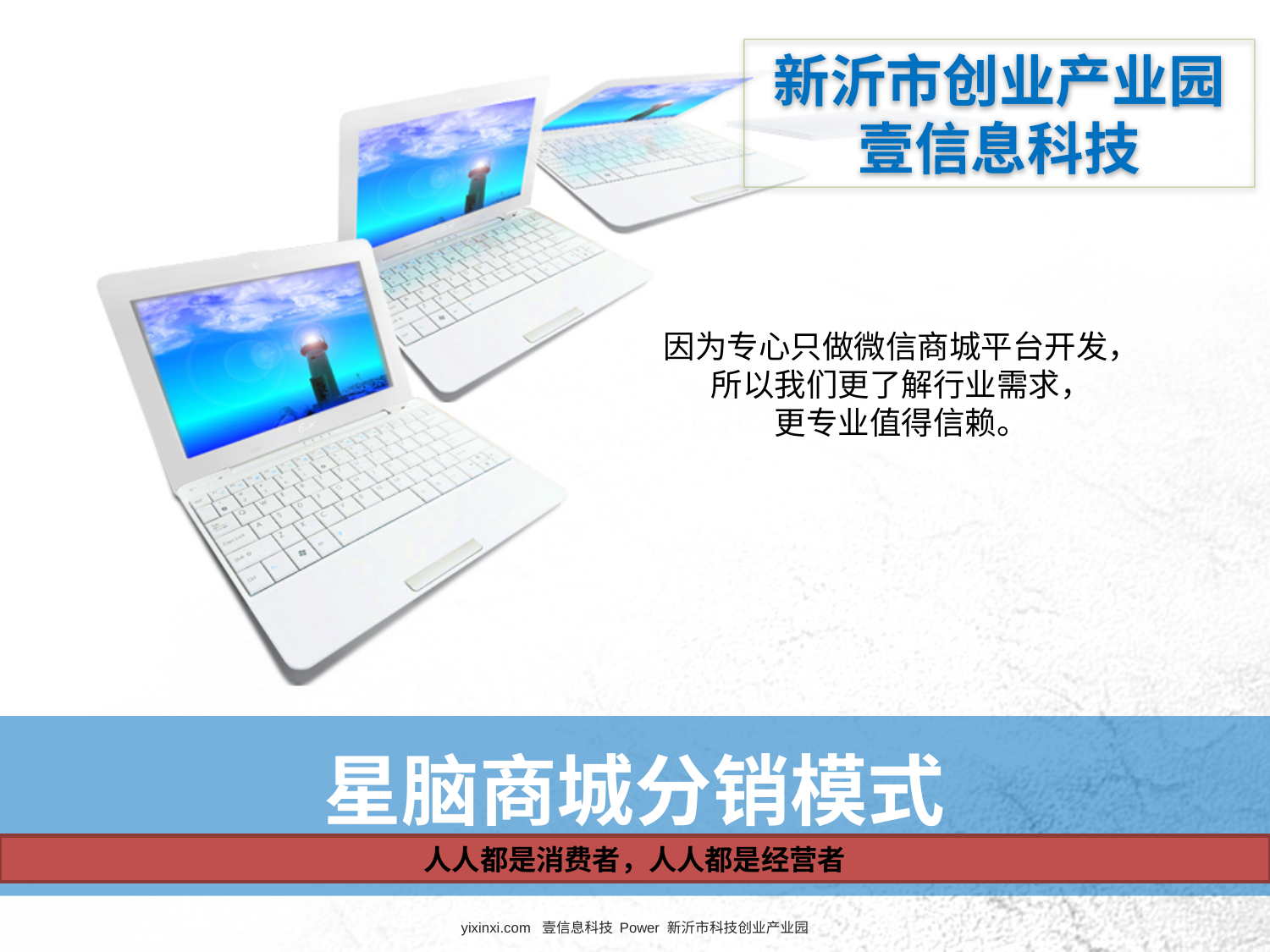

新沂市创业产业园壹信息科技
因为专心只做微信商城平台开发，
所以我们更了解行业需求，
更专业值得信赖。

星脑商城分销模式
人人都是消费者，人人都是经营者
yixinxi.com  壹信息科技 Power 新沂市科技创业产业园